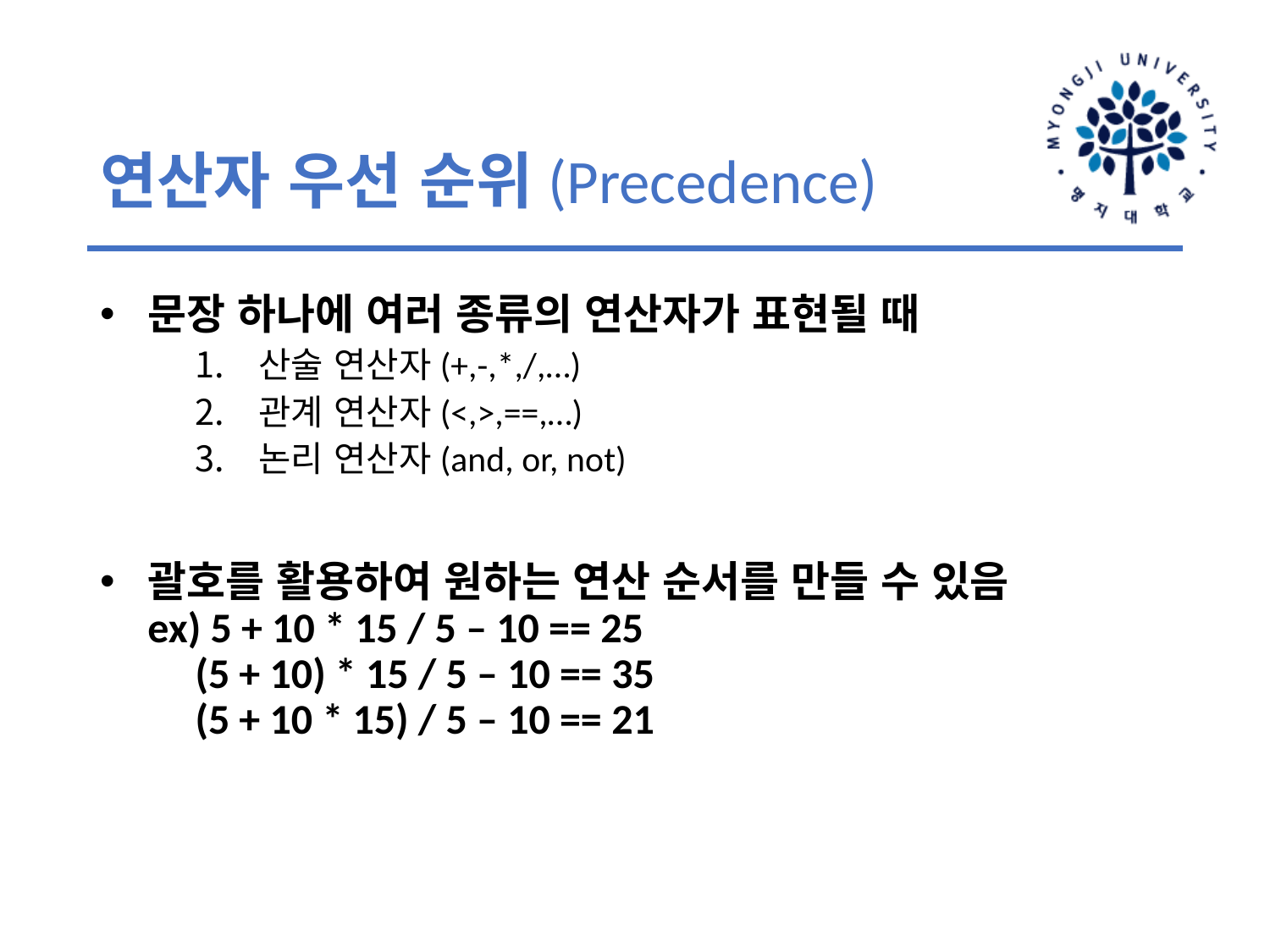

# 연산자 우선 순위(Precedence)
문장 하나에 여러 종류의 연산자가 표현될 때
산술 연산자(+,-,*,/,…)
관계 연산자(<,>,==,…)
논리 연산자(and, or, not)

괄호를 활용하여 원하는 연산 순서를 만들 수 있음
ex) 5 + 10 * 15 / 5 – 10 == 25
     (5 + 10) * 15 / 5 – 10 == 35
     (5 + 10 * 15) / 5 – 10 == 21